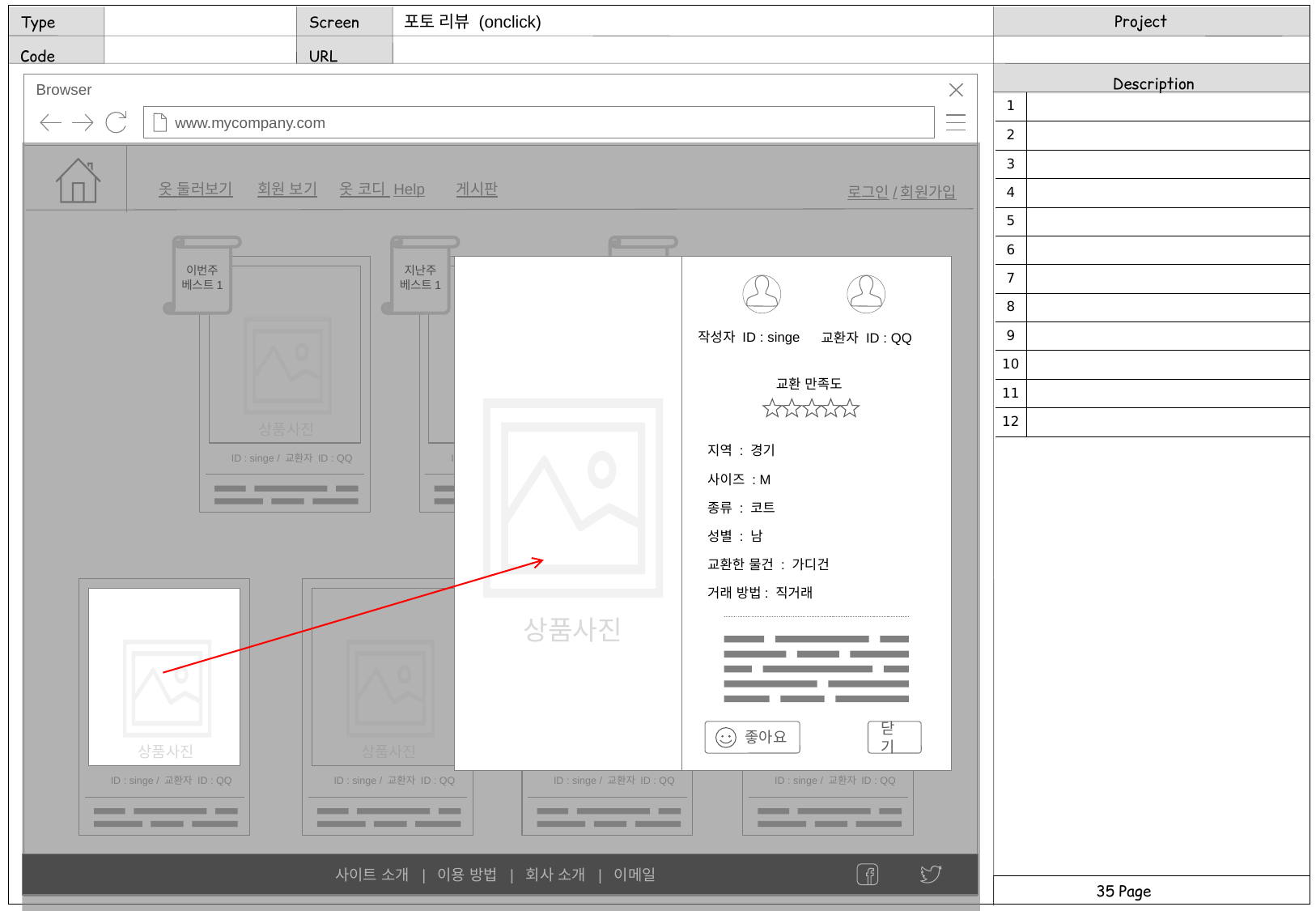

포토 리뷰 (onclick)

이번주
베스트1
지난주
베스트1
지지난주
베스트1

상품사진
ID : singe / 교환자 ID : QQ

상품사진
ID : singe / 교환자 ID : QQ

상품사진

상품사진
ID : singe / 교환자 ID : QQ

작성자 ID : singe
교환자 ID : QQ
교환 만족도

지역 : 경기
사이즈 : M
종류 : 코트
성별 : 남
교환한 물건 : 가디건

상품사진
ID : singe / 교환자 ID : QQ

상품사진
ID : singe / 교환자 ID : QQ

상품사진
ID : singe / 교환자 ID : QQ

거래 방법: 직거래

상품사진
ID : singe / 교환자 ID : QQ

좋아요
닫기

사이트 소개  |  이용 방법  |  회사 소개  |  이메일